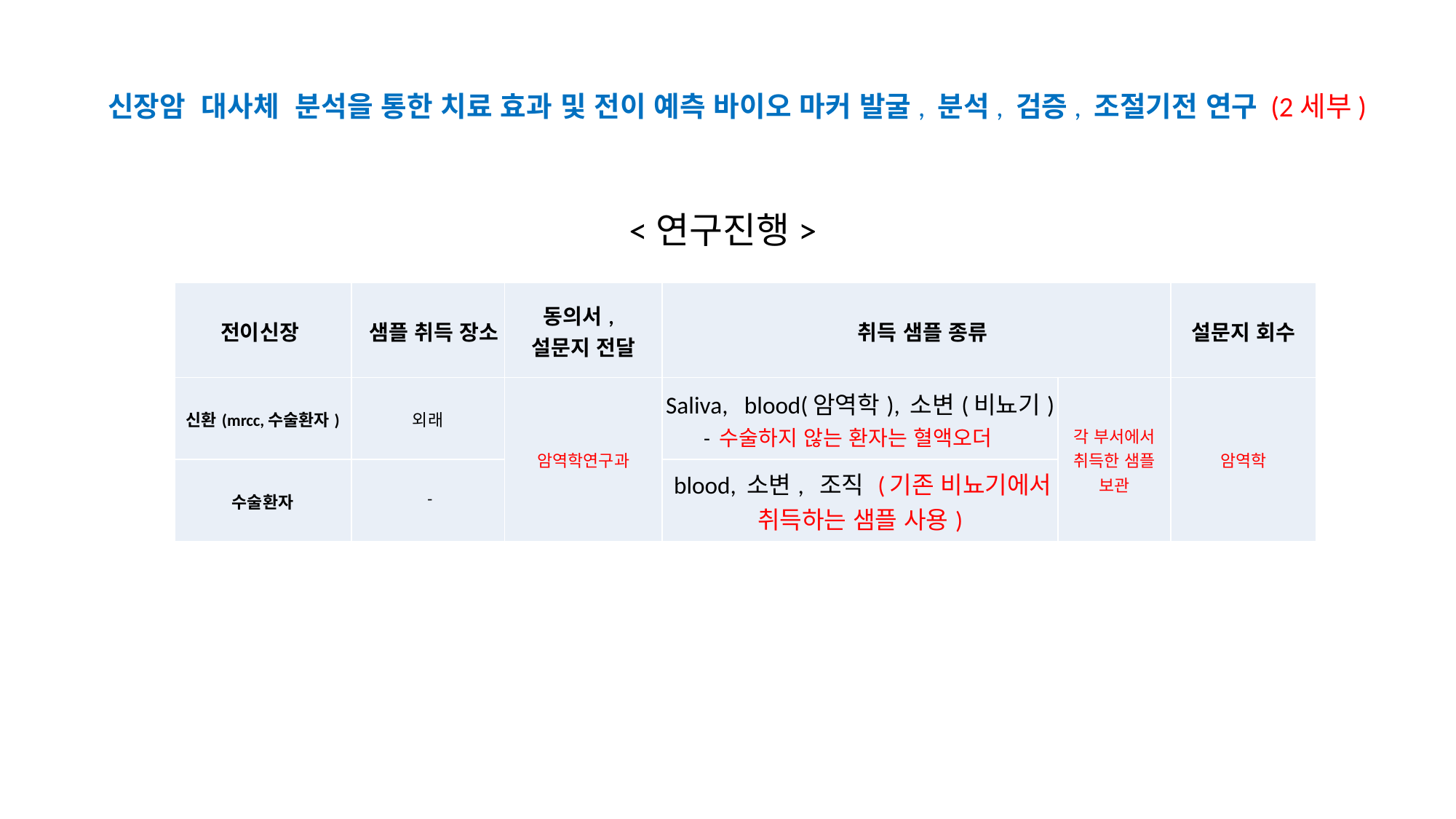

# 신장암  대사체  분석을 통한 치료 효과 및 전이 예측 바이오 마커 발굴, 분석, 검증, 조절기전 연구 (2세부)

<연구진행>

| 전이신장 | 샘플 취득 장소 | 동의서, 설문지 전달 | 취득 샘플 종류 |  | 설문지 회수 |
| --- | --- | --- | --- | --- | --- |
| 신환(mrcc,수술환자) | 외래 | 암역학연구과 | Saliva, blood(암역학), 소변(비뇨기) - 수술하지 않는 환자는 혈액오더 | 각 부서에서 취득한 샘플 보관 | 암역학 |
| 수술환자 | - |  | blood, 소변, 조직 (기존 비뇨기에서 취득하는 샘플 사용) |  |  |